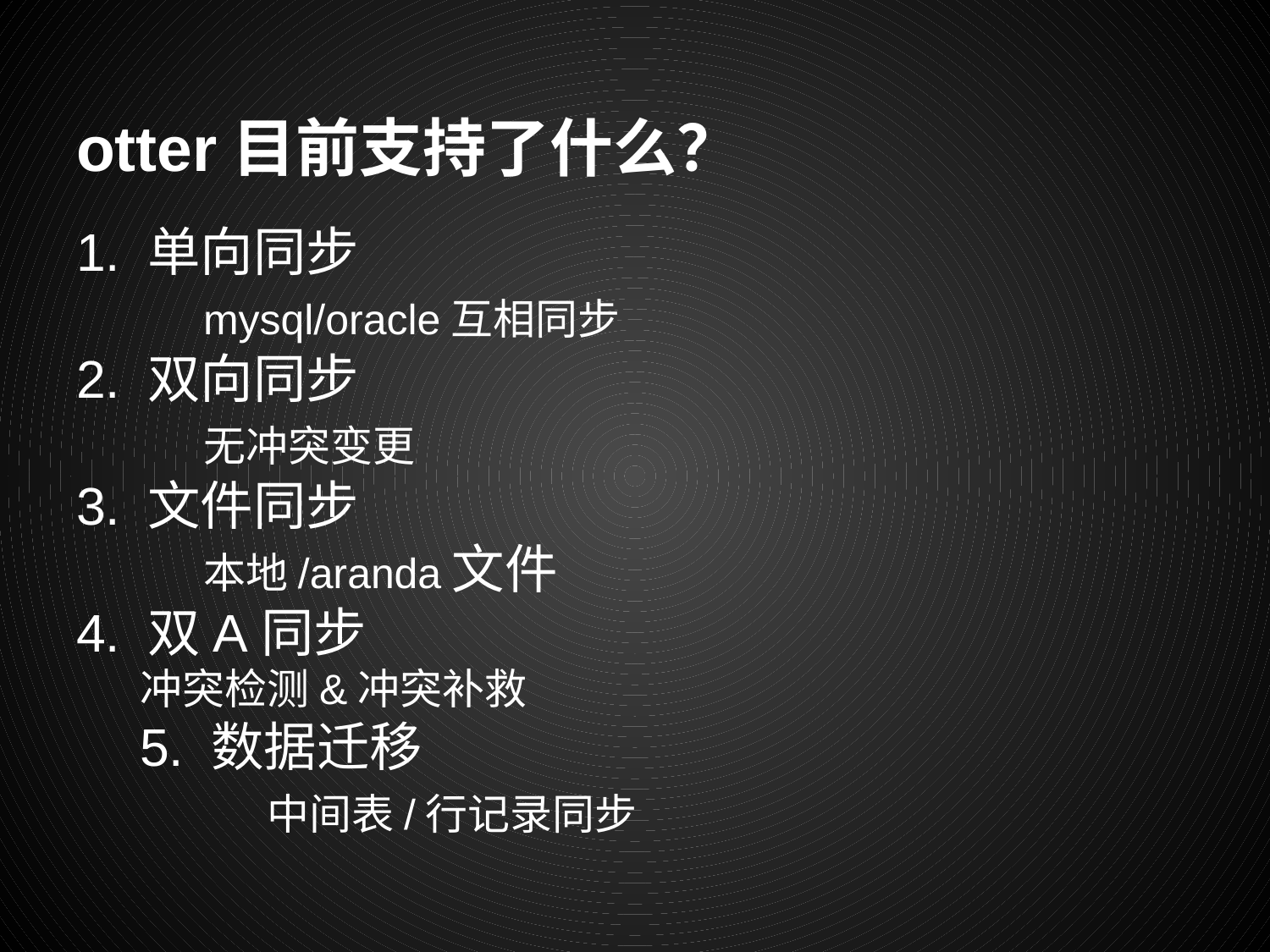

# otter目前支持了什么？
1. 单向同步
	mysql/oracle互相同步
2. 双向同步
	无冲突变更
3. 文件同步
	本地/aranda文件
4. 双A同步
冲突检测&冲突补救
5. 数据迁移
	中间表/行记录同步